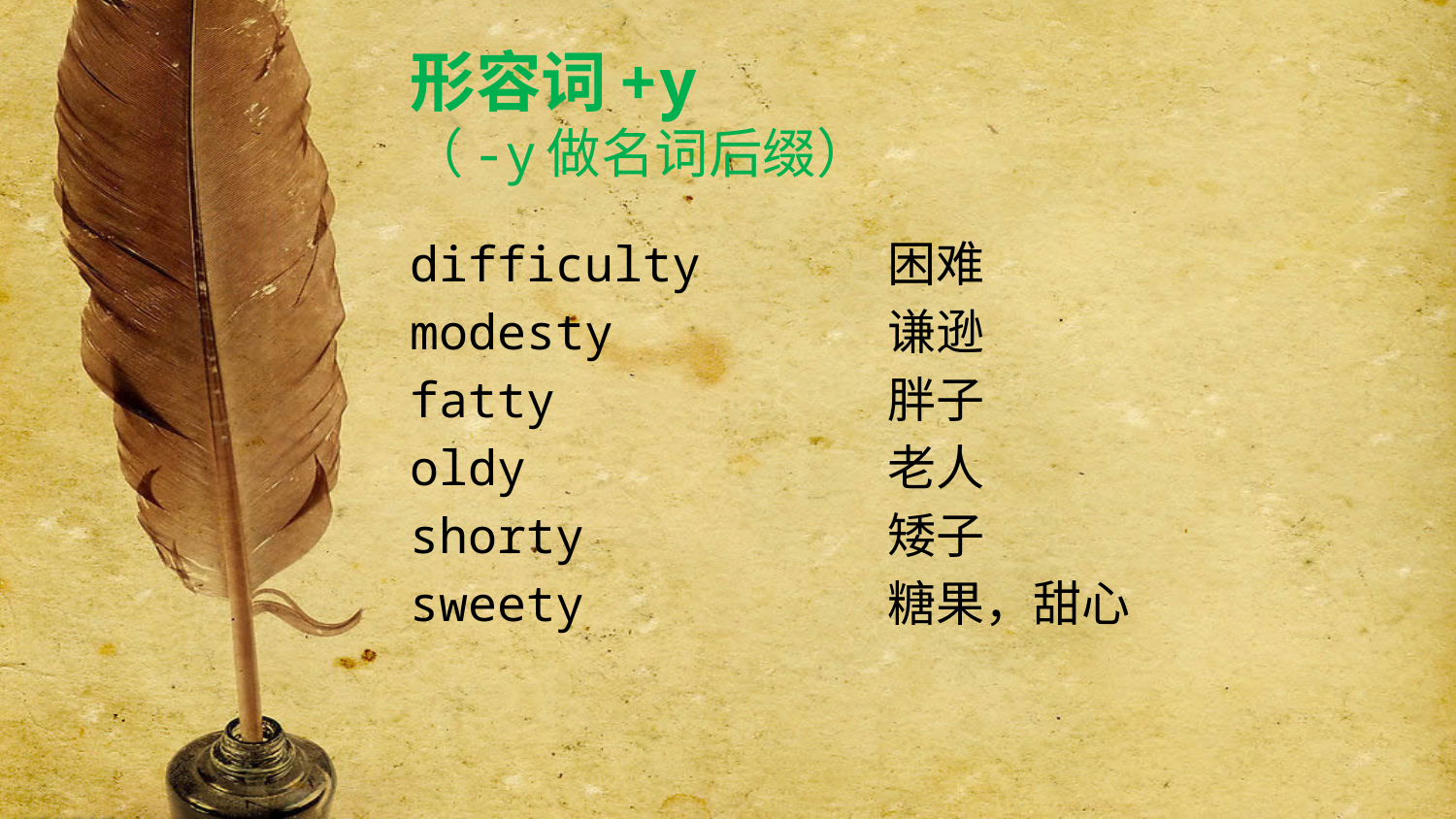

# 形容词+y （-y做名词后缀）
difficulty      困难
modesty         谦逊
fatty           胖子
oldy            老人
shorty          矮子
sweety          糖果，甜心